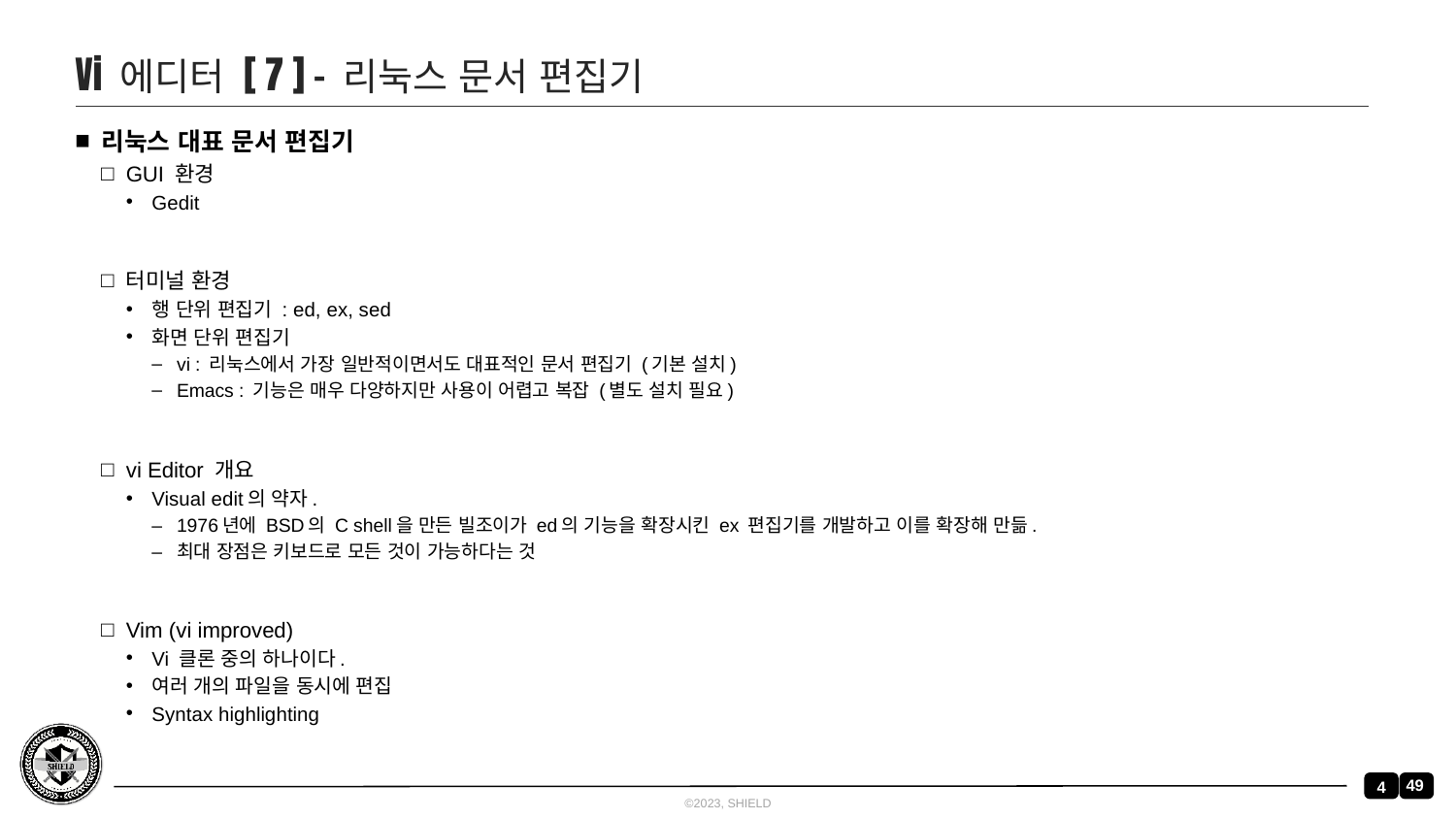

# Vi 에디터 [ 7 ] - 리눅스 문서 편집기
리눅스 대표 문서 편집기
GUI 환경
Gedit

터미널 환경
행 단위 편집기 : ed, ex, sed
화면 단위 편집기
vi : 리눅스에서 가장 일반적이면서도 대표적인 문서 편집기 (기본 설치)
Emacs : 기능은 매우 다양하지만 사용이 어렵고 복잡 (별도 설치 필요)

vi Editor 개요
Visual edit의 약자.
1976년에 BSD의 C shell을 만든 빌조이가 ed의 기능을 확장시킨 ex 편집기를 개발하고 이를 확장해 만듦.
최대 장점은 키보드로 모든 것이 가능하다는 것

Vim (vi improved)
Vi 클론 중의 하나이다.
여러 개의 파일을 동시에 편집
Syntax highlighting